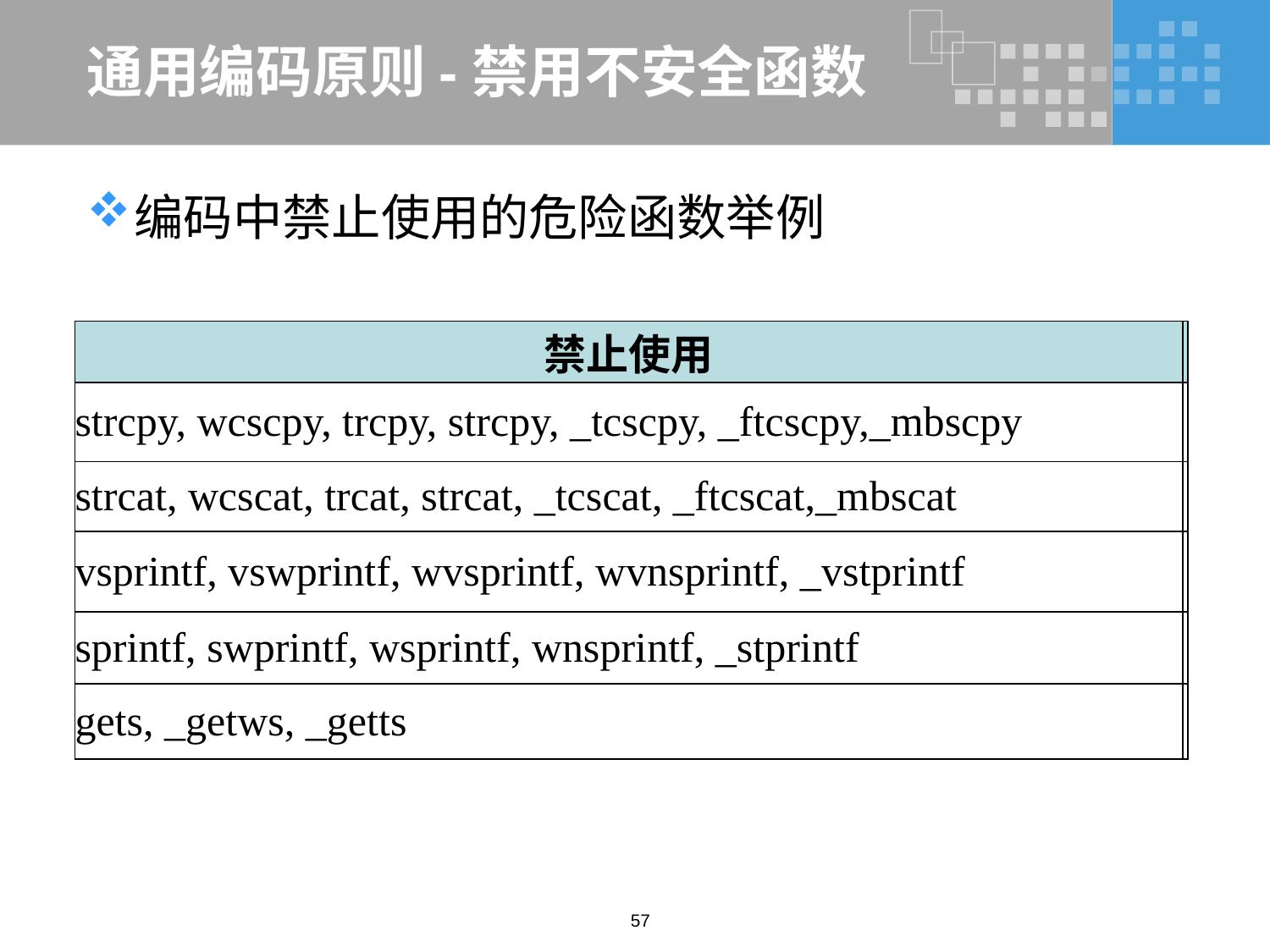

# 通用编码原则-禁用不安全函数
编码中禁止使用的危险函数举例

| 禁止使用 |  |
| --- | --- |
| strcpy, wcscpy, trcpy, strcpy, \_tcscpy, \_ftcscpy,\_mbscpy |  |
| strcat, wcscat, trcat, strcat, \_tcscat, \_ftcscat,\_mbscat |  |
| vsprintf, vswprintf, wvsprintf, wvnsprintf, \_vstprintf |  |
| sprintf, swprintf, wsprintf, wnsprintf, \_stprintf |  |
| gets, \_getws, \_getts |  |
57